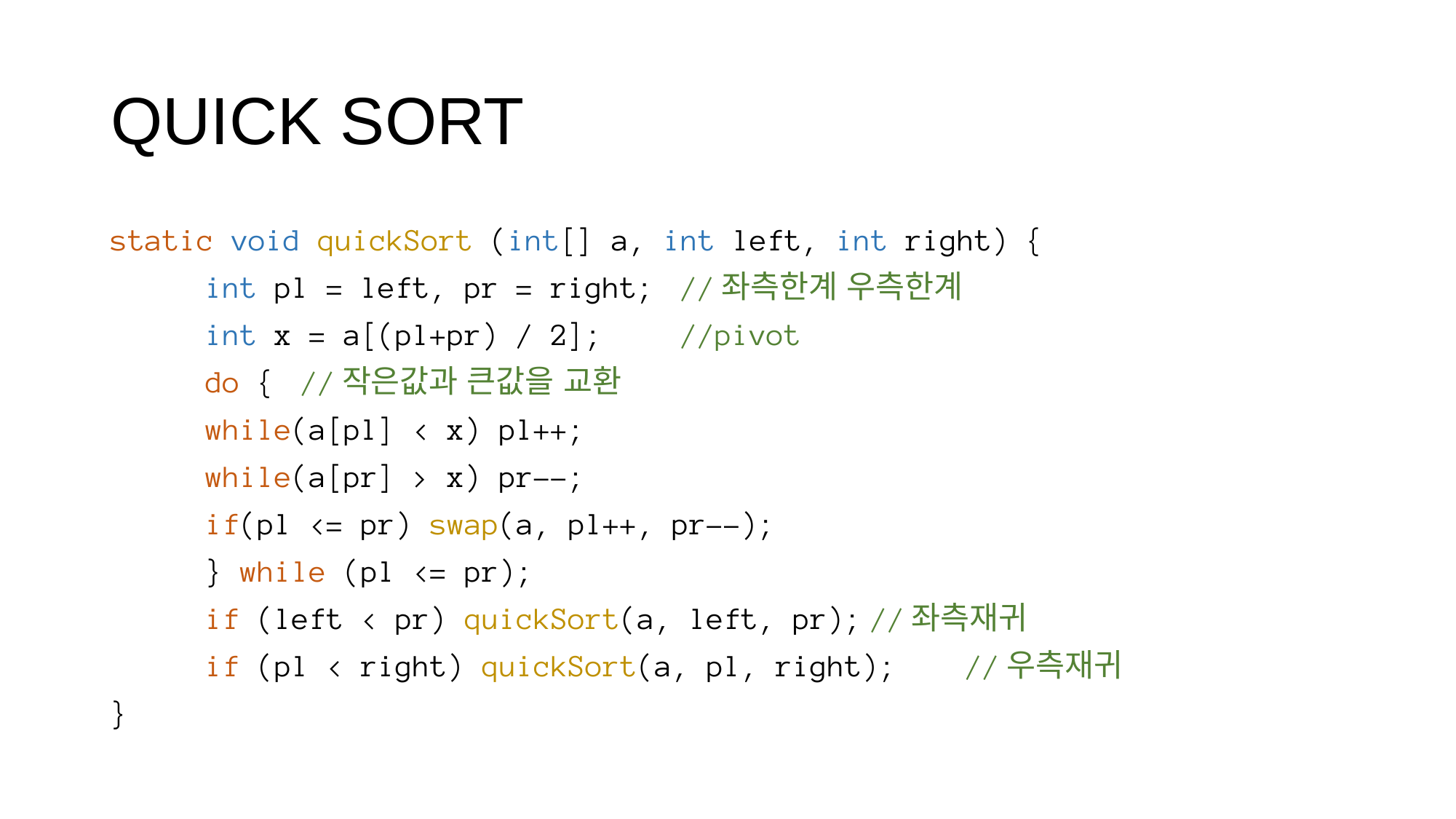

# QUICK SORT
static void quickSort (int[] a, int left, int right) {
	int pl = left, pr = right; 	//좌측한계 우측한계
	int x = a[(pl+pr) / 2];		//pivot
	do {					//작은값과 큰값을 교환
		while(a[pl] < x) pl++;
		while(a[pr] > x) pr--;
		if(pl <= pr) swap(a, pl++, pr--);
	} while (pl <= pr);
	if (left < pr) quickSort(a, left, pr);	//좌측재귀
	if (pl < right) quickSort(a, pl, right);	//우측재귀
}